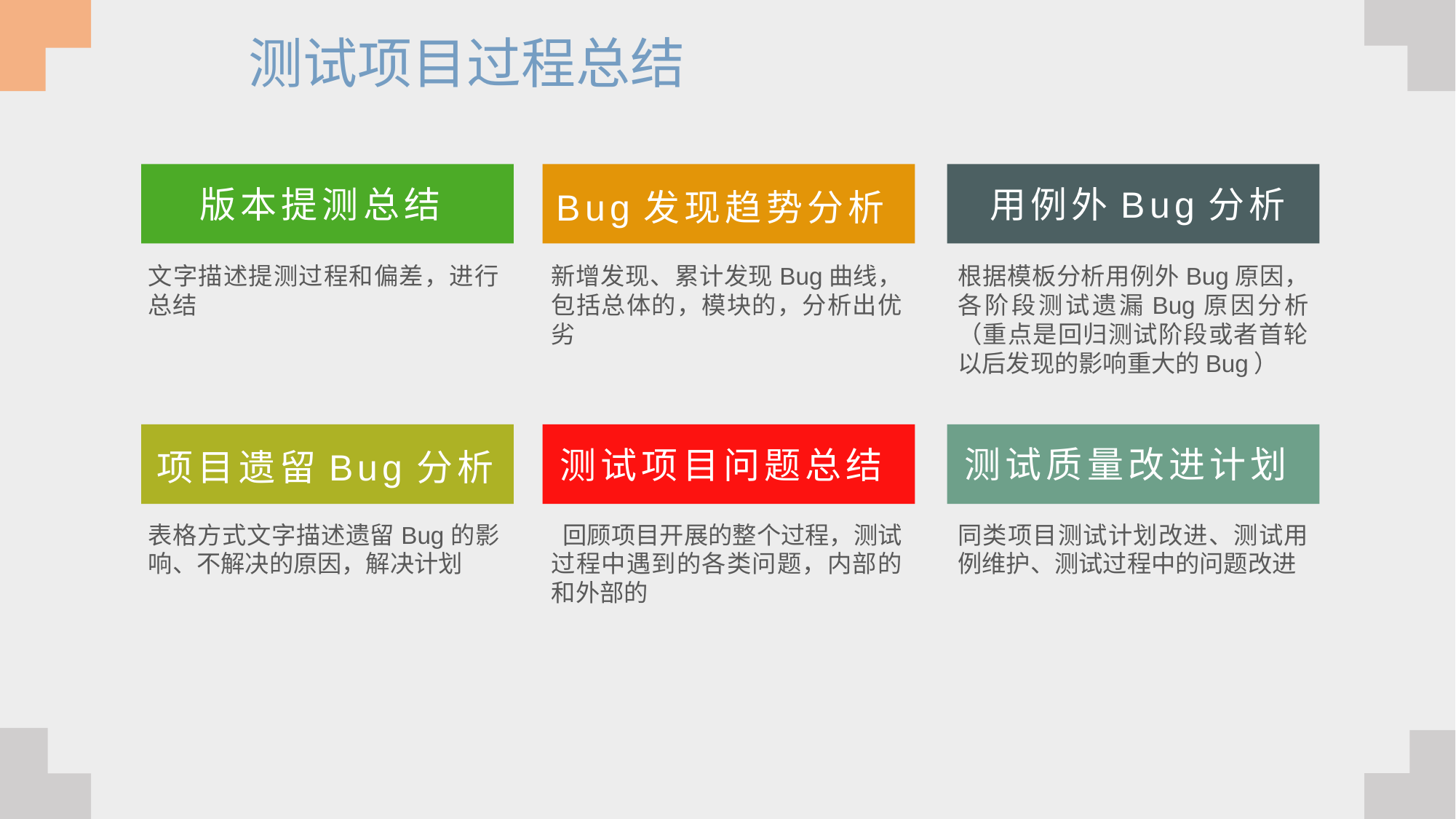

测试项目过程总结

用例外Bug分析
版本提测总结
Bug发现趋势分析
文字描述提测过程和偏差，进行总结
新增发现、累计发现Bug曲线，包括总体的，模块的，分析出优劣
根据模板分析用例外Bug原因，各阶段测试遗漏Bug原因分析（重点是回归测试阶段或者首轮以后发现的影响重大的Bug）

测试质量改进计划
测试项目问题总结
项目遗留Bug分析
表格方式文字描述遗留Bug的影响、不解决的原因，解决计划
 回顾项目开展的整个过程，测试过程中遇到的各类问题，内部的和外部的
同类项目测试计划改进、测试用例维护、测试过程中的问题改进